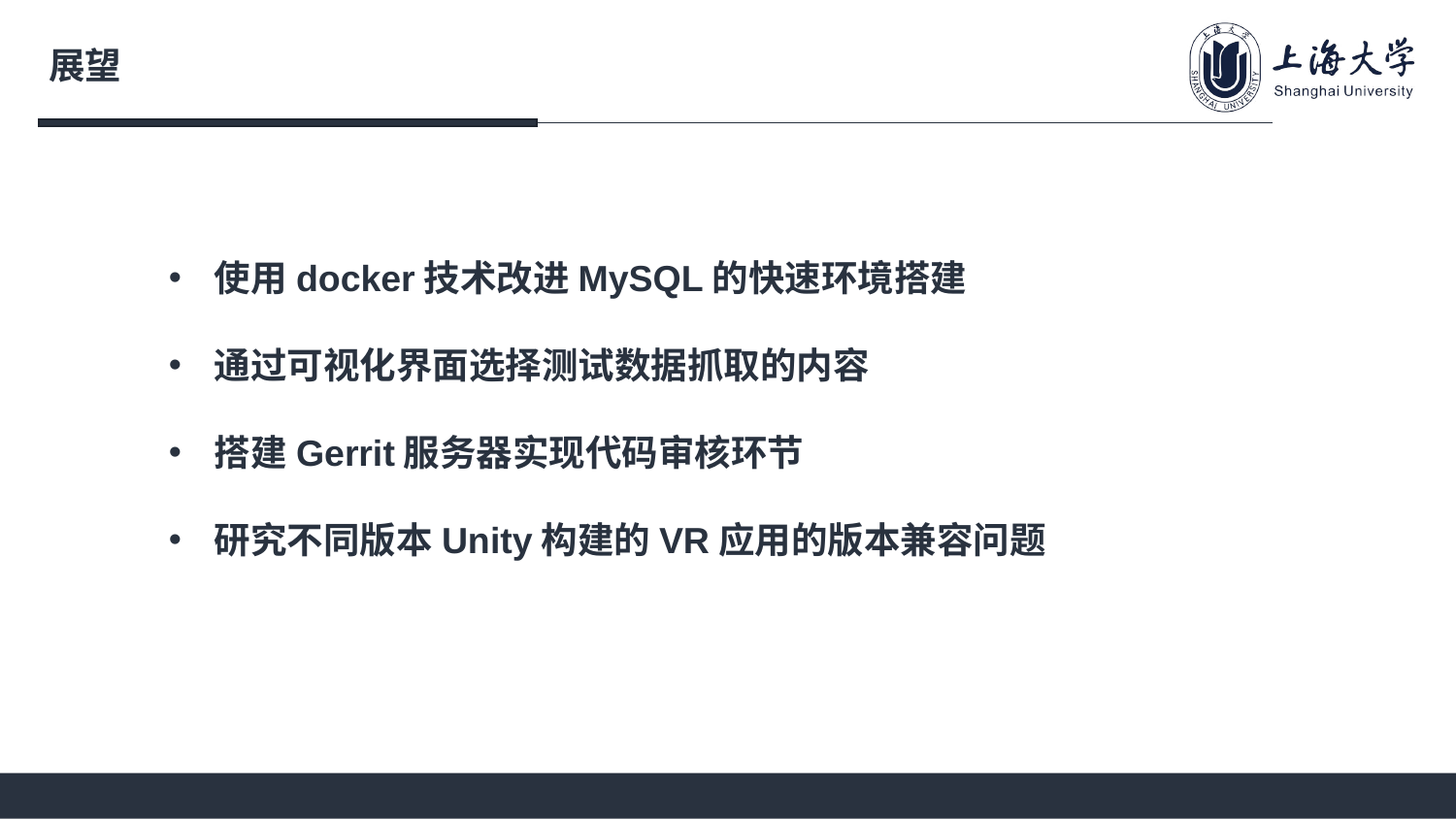

展望
使用docker技术改进MySQL的快速环境搭建

通过可视化界面选择测试数据抓取的内容

搭建Gerrit服务器实现代码审核环节

研究不同版本Unity构建的VR应用的版本兼容问题